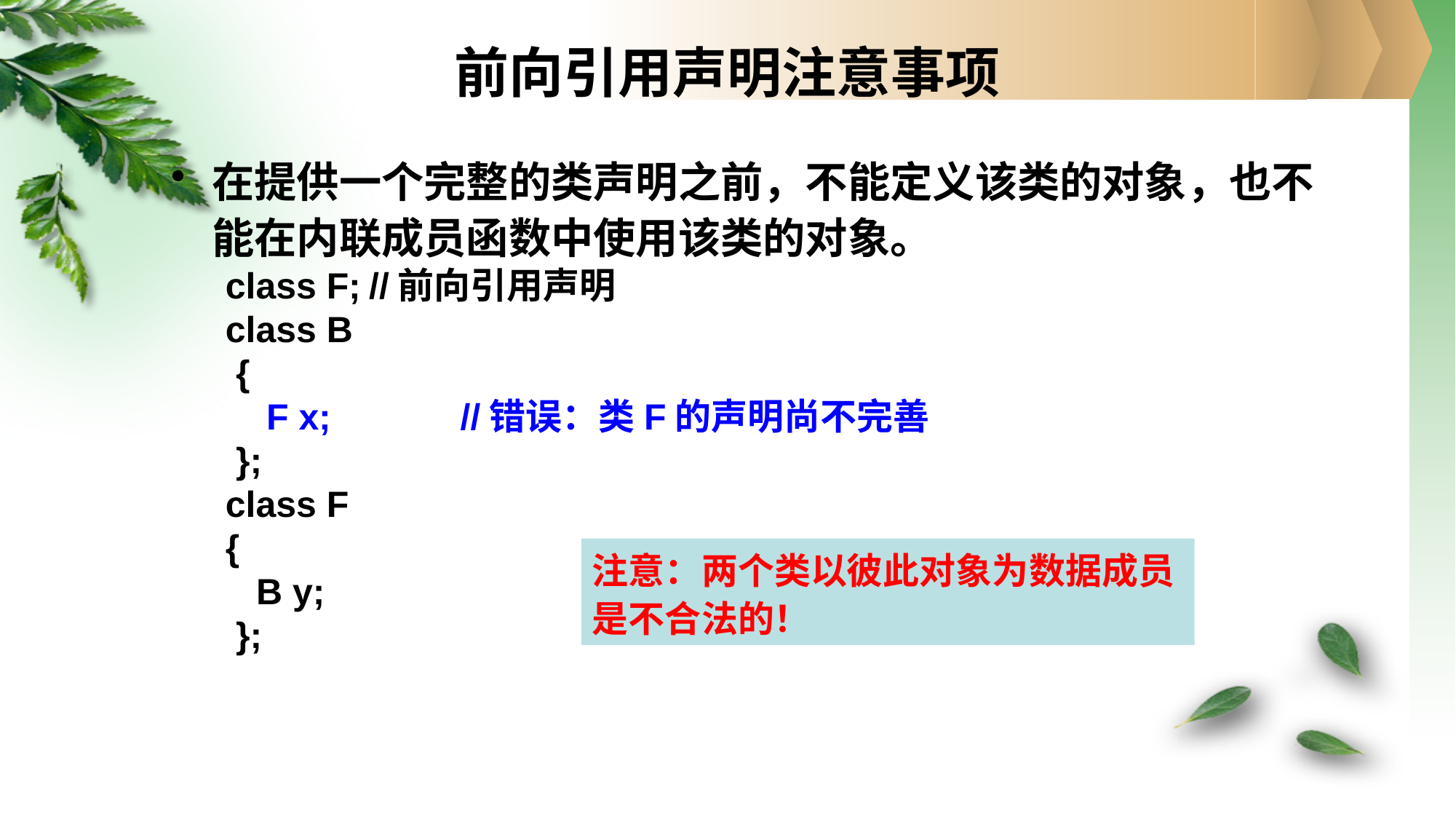

# 前向引用声明注意事项
在提供一个完整的类声明之前，不能定义该类的对象，也不能在内联成员函数中使用该类的对象。
class F;	//前向引用声明
class B
 {
    F x;	         //错误：类F的声明尚不完善
 };
class F
{
   B y;
 };
注意：两个类以彼此对象为数据成员是不合法的！